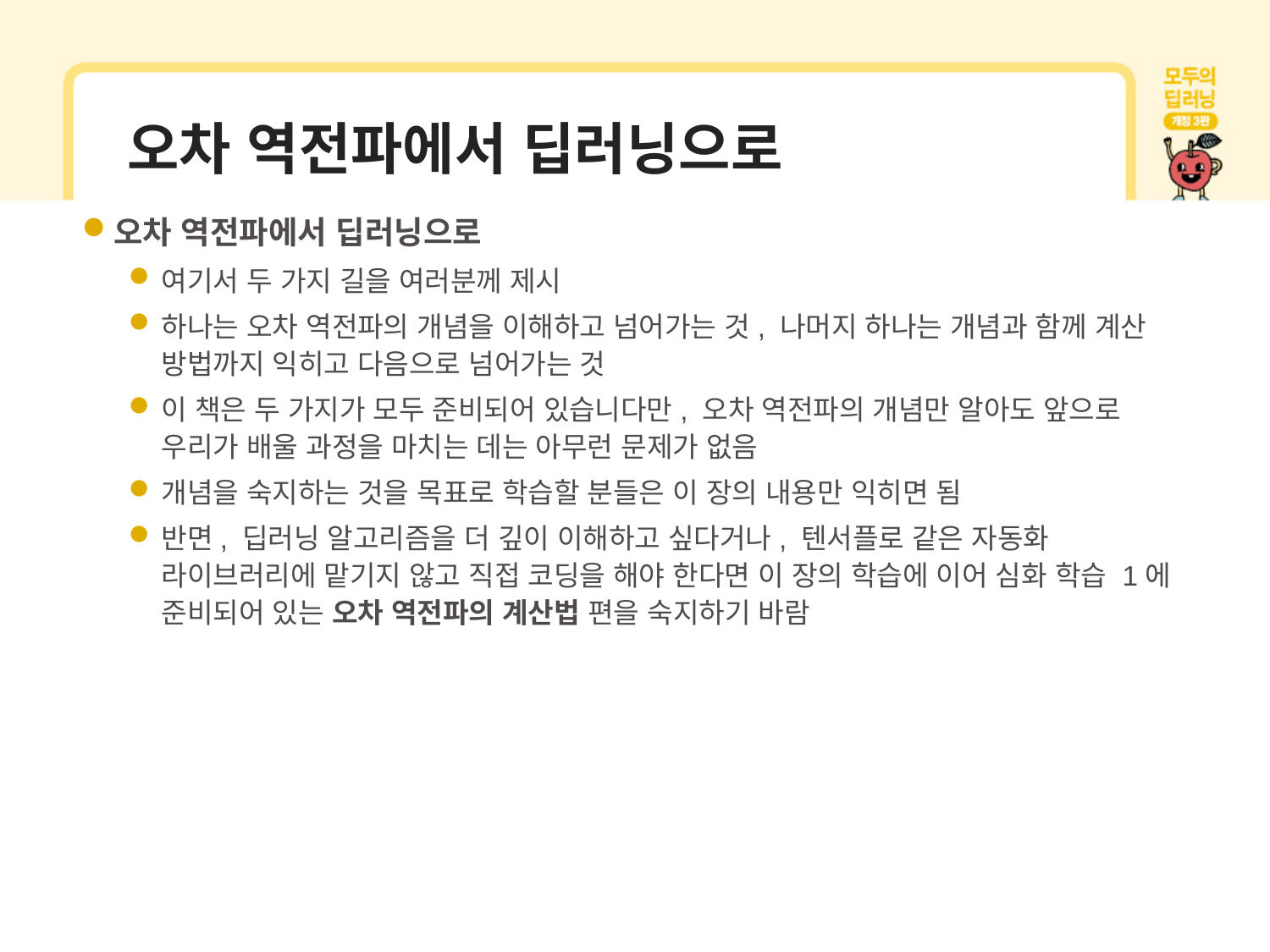

# 오차 역전파에서 딥러닝으로
오차 역전파에서 딥러닝으로
여기서 두 가지 길을 여러분께 제시
하나는 오차 역전파의 개념을 이해하고 넘어가는 것, 나머지 하나는 개념과 함께 계산 방법까지 익히고 다음으로 넘어가는 것
이 책은 두 가지가 모두 준비되어 있습니다만, 오차 역전파의 개념만 알아도 앞으로 우리가 배울 과정을 마치는 데는 아무런 문제가 없음
개념을 숙지하는 것을 목표로 학습할 분들은 이 장의 내용만 익히면 됨
반면, 딥러닝 알고리즘을 더 깊이 이해하고 싶다거나, 텐서플로 같은 자동화 라이브러리에 맡기지 않고 직접 코딩을 해야 한다면 이 장의 학습에 이어 심화 학습 1에 준비되어 있는 오차 역전파의 계산법 편을 숙지하기 바람